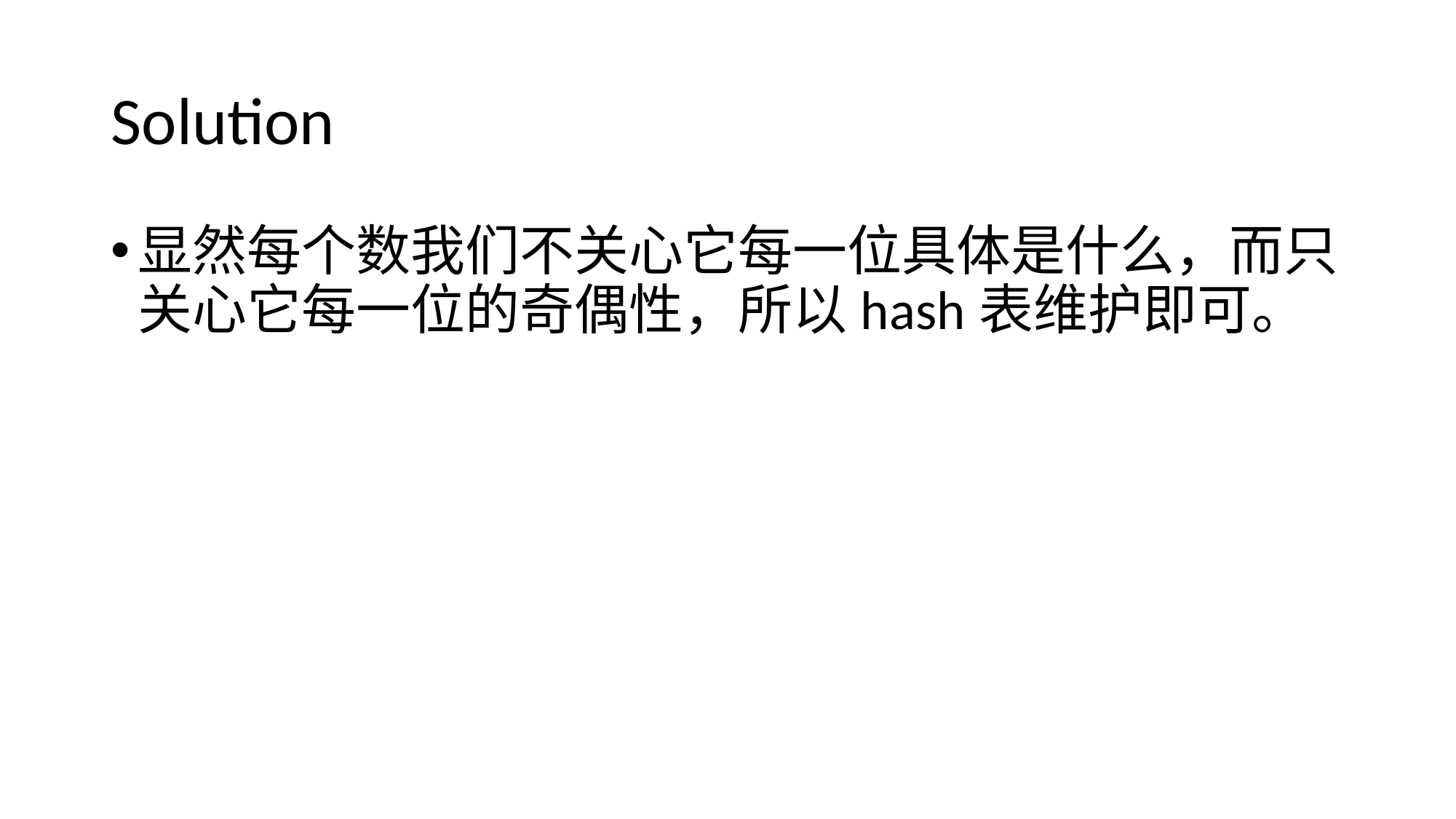

# Solution
显然每个数我们不关心它每一位具体是什么，而只关心它每一位的奇偶性，所以hash表维护即可。